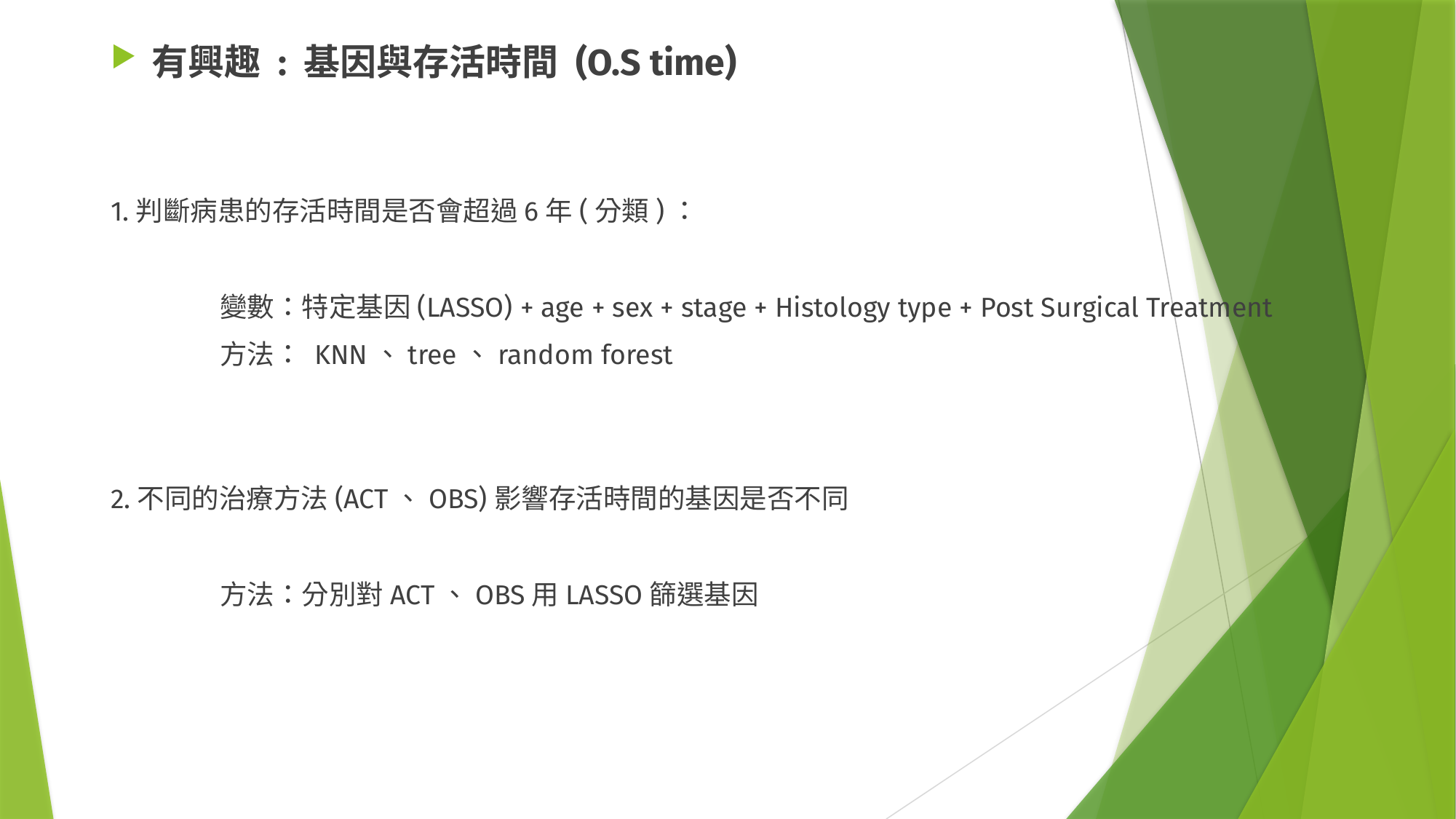

有興趣 : 基因與存活時間 (O.S time)

1.判斷病患的存活時間是否會超過6年(分類)：

	變數：特定基因(LASSO) + age + sex + stage + Histology type + Post Surgical Treatment
	方法： KNN、tree、random forest

2.不同的治療方法(ACT、OBS)影響存活時間的基因是否不同

	方法：分別對ACT、OBS用LASSO篩選基因